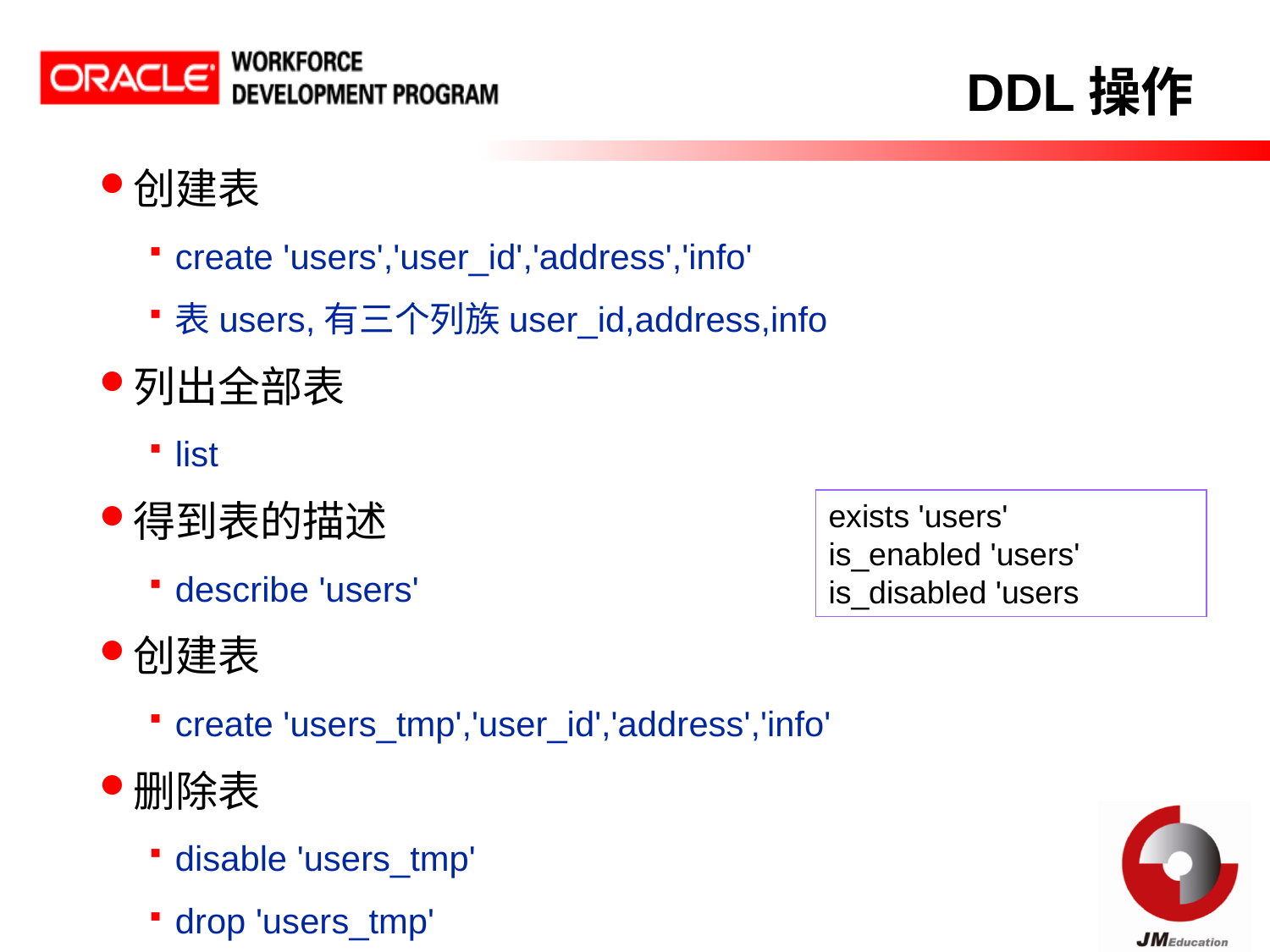

DDL操作
创建表
create 'users','user_id','address','info'
表users,有三个列族user_id,address,info
列出全部表
list
得到表的描述
describe 'users'
创建表
create 'users_tmp','user_id','address','info'
删除表
disable 'users_tmp'
drop 'users_tmp'

exists 'users'
is_enabled 'users'
is_disabled 'users